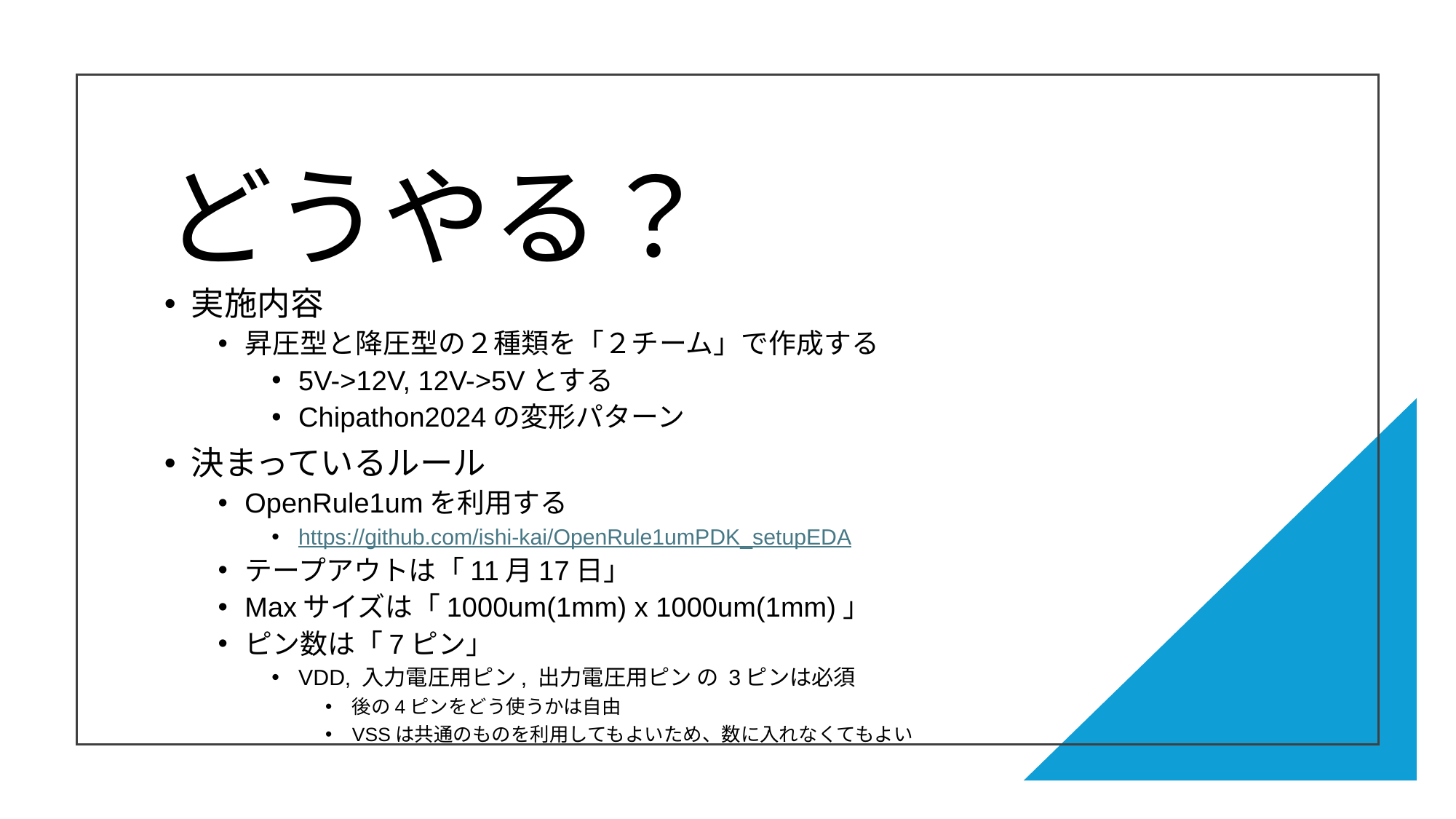

# どうやる？
実施内容
昇圧型と降圧型の２種類を「２チーム」で作成する
5V->12V, 12V->5Vとする
Chipathon2024の変形パターン
決まっているルール
OpenRule1umを利用する
https://github.com/ishi-kai/OpenRule1umPDK_setupEDA
テープアウトは「11月17日」
Maxサイズは「1000um(1mm) x 1000um(1mm)」
ピン数は「7ピン」
VDD, 入力電圧用ピン, 出力電圧用ピン の 3ピンは必須
後の4ピンをどう使うかは自由
VSSは共通のものを利用してもよいため、数に入れなくてもよい